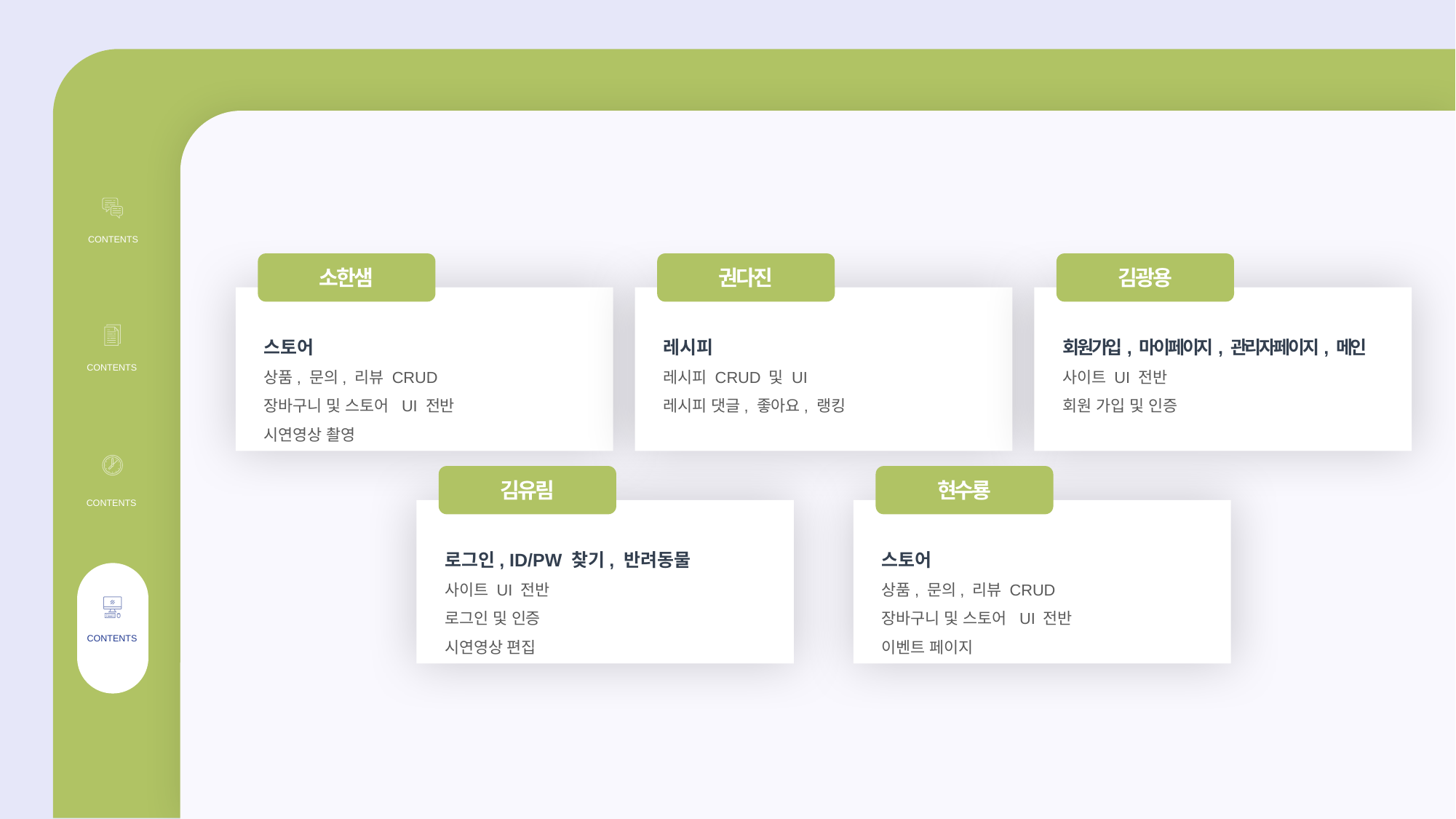

CONTENTS
김광용

회원가입, 마이페이지, 관리자페이지, 메인
사이트 UI 전반
회원 가입 및 인증
소한샘

스토어
상품, 문의, 리뷰 CRUD
장바구니 및 스토어  UI 전반
시연영상 촬영
권다진

레시피
레시피 CRUD 및 UI
레시피 댓글, 좋아요, 랭킹

CONTENTS

김유림

로그인, ID/PW 찾기, 반려동물
사이트 UI 전반
로그인 및 인증
시연영상 편집
현수룡

스토어
상품, 문의, 리뷰 CRUD
장바구니 및 스토어  UI 전반
이벤트 페이지
CONTENTS

CONTENTS